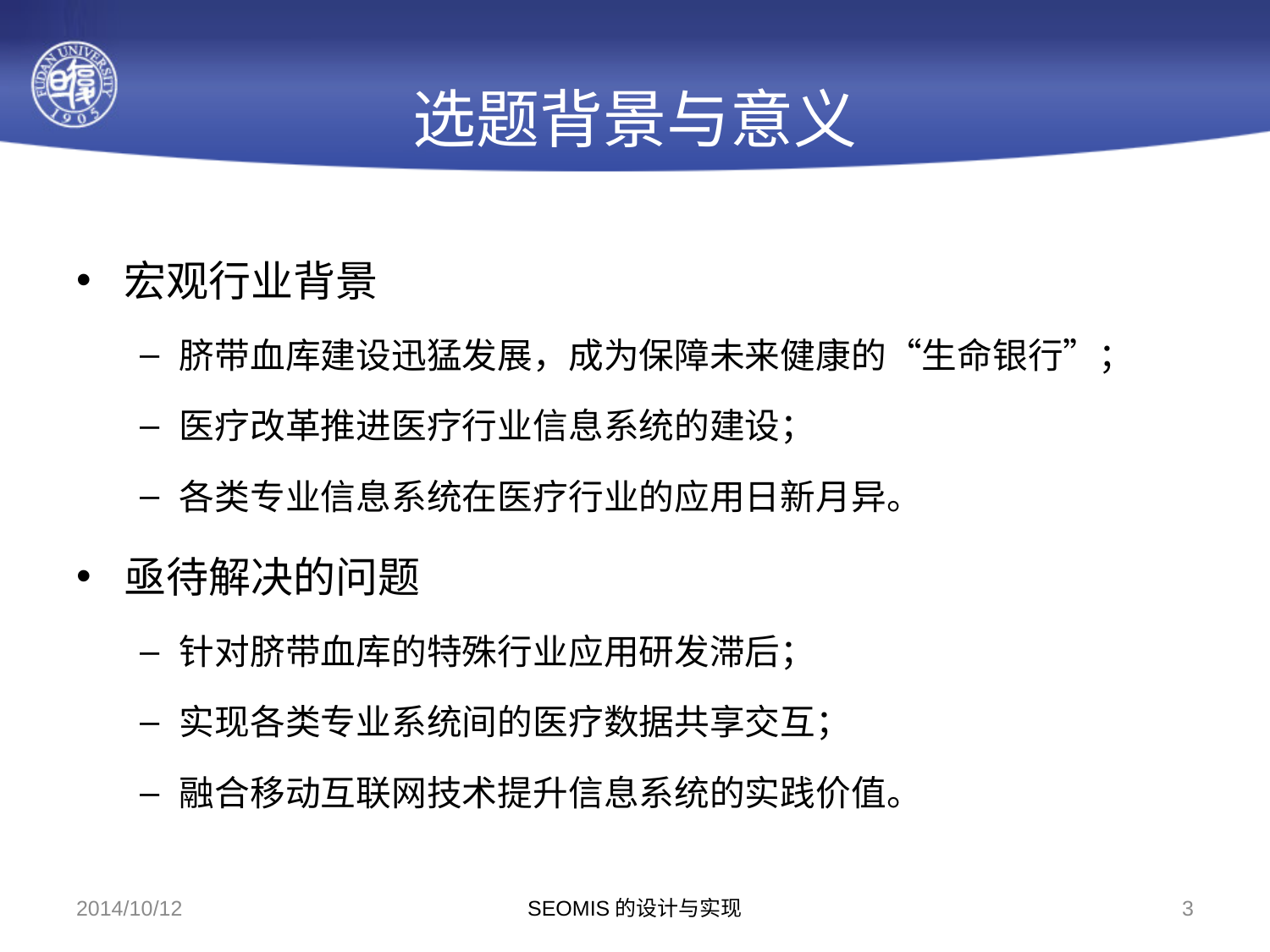

# 选题背景与意义
宏观行业背景
脐带血库建设迅猛发展，成为保障未来健康的“生命银行”；
医疗改革推进医疗行业信息系统的建设；
各类专业信息系统在医疗行业的应用日新月异。
亟待解决的问题
针对脐带血库的特殊行业应用研发滞后；
实现各类专业系统间的医疗数据共享交互；
融合移动互联网技术提升信息系统的实践价值。

2014/10/12
SEOMIS的设计与实现
3